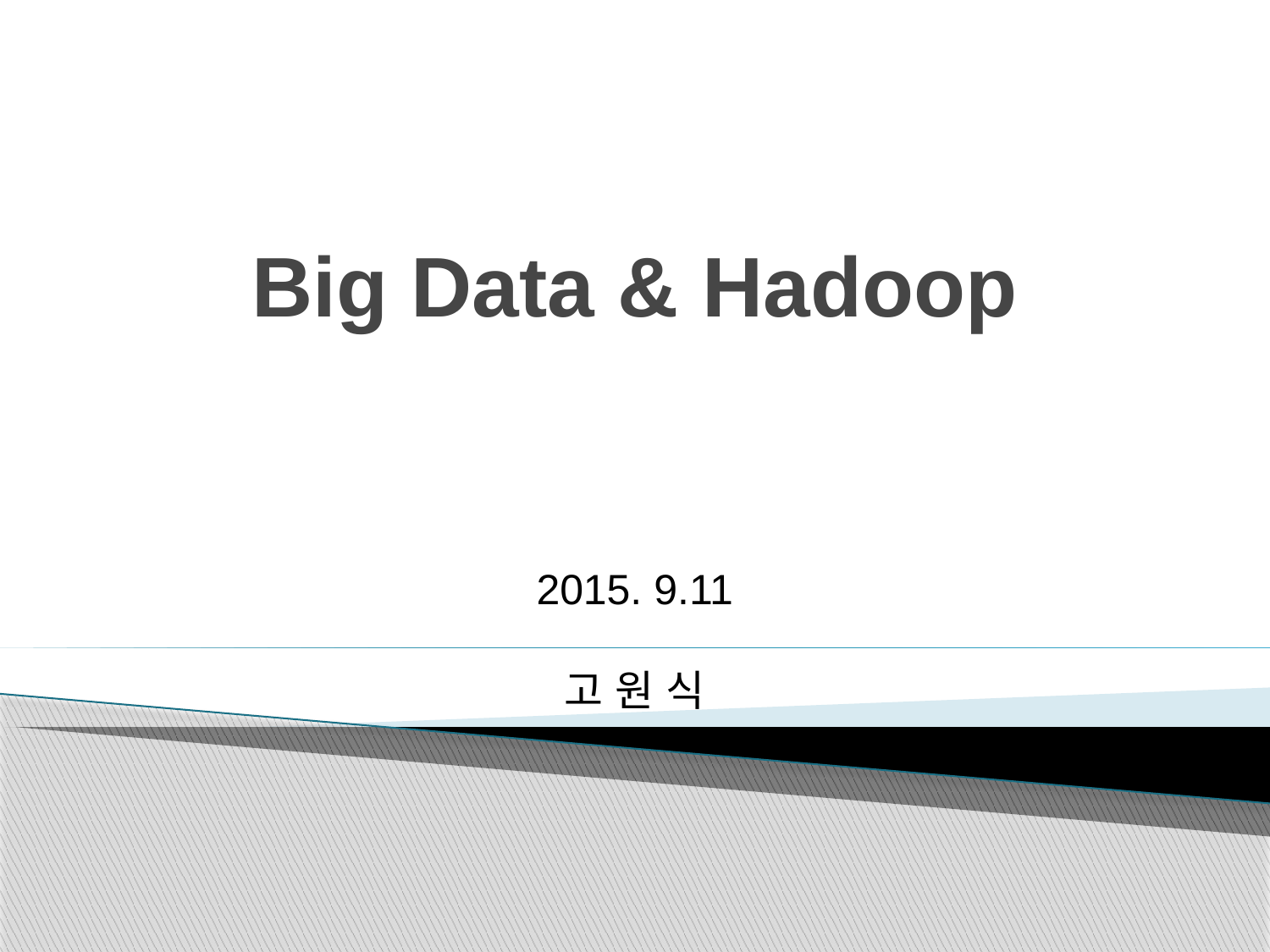

# Big Data & Hadoop
2015. 9.11

고 원 식